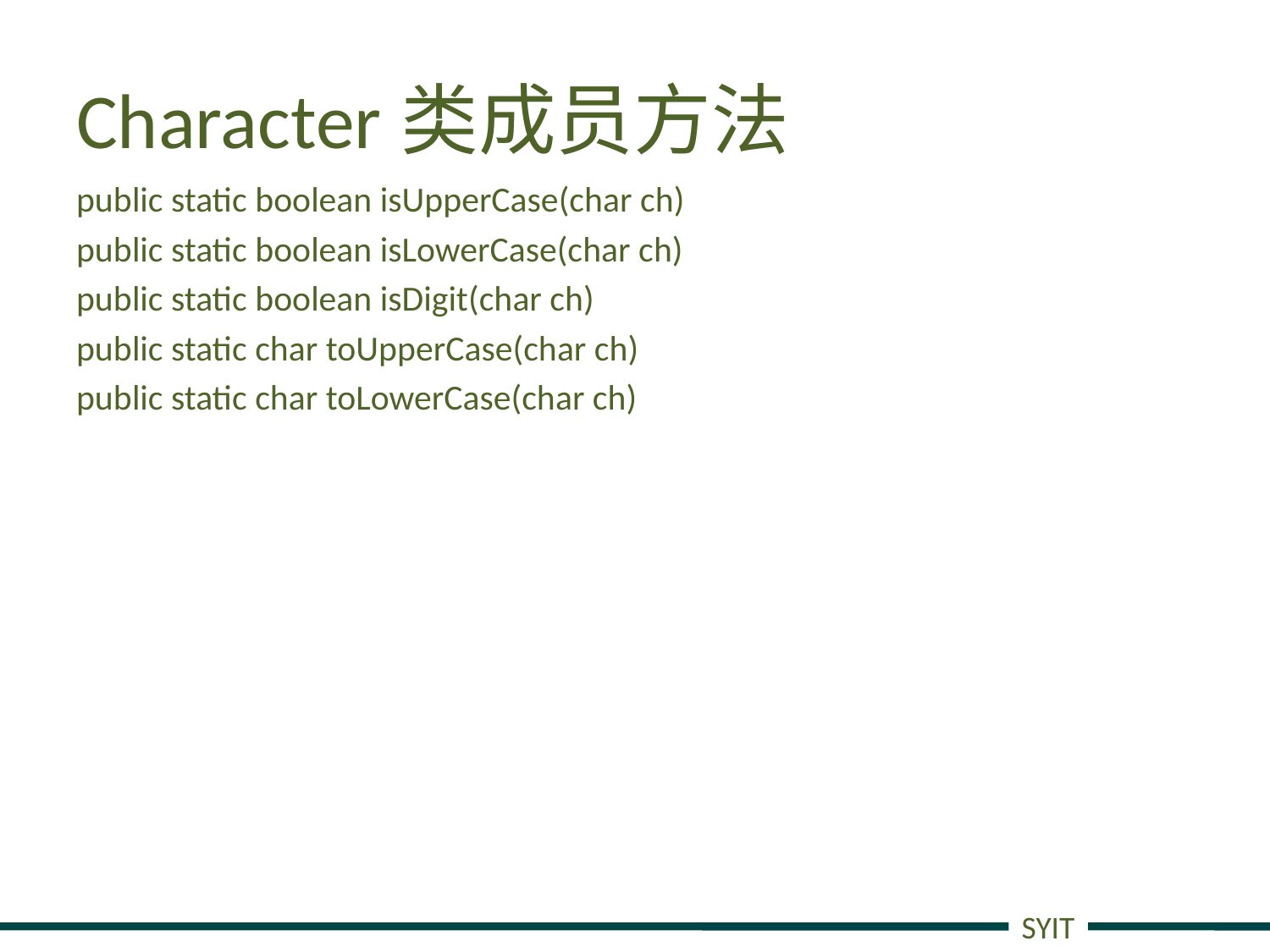

# Character类成员方法
public static boolean isUpperCase(char ch)
public static boolean isLowerCase(char ch)
public static boolean isDigit(char ch)
public static char toUpperCase(char ch)
public static char toLowerCase(char ch)

SYIT